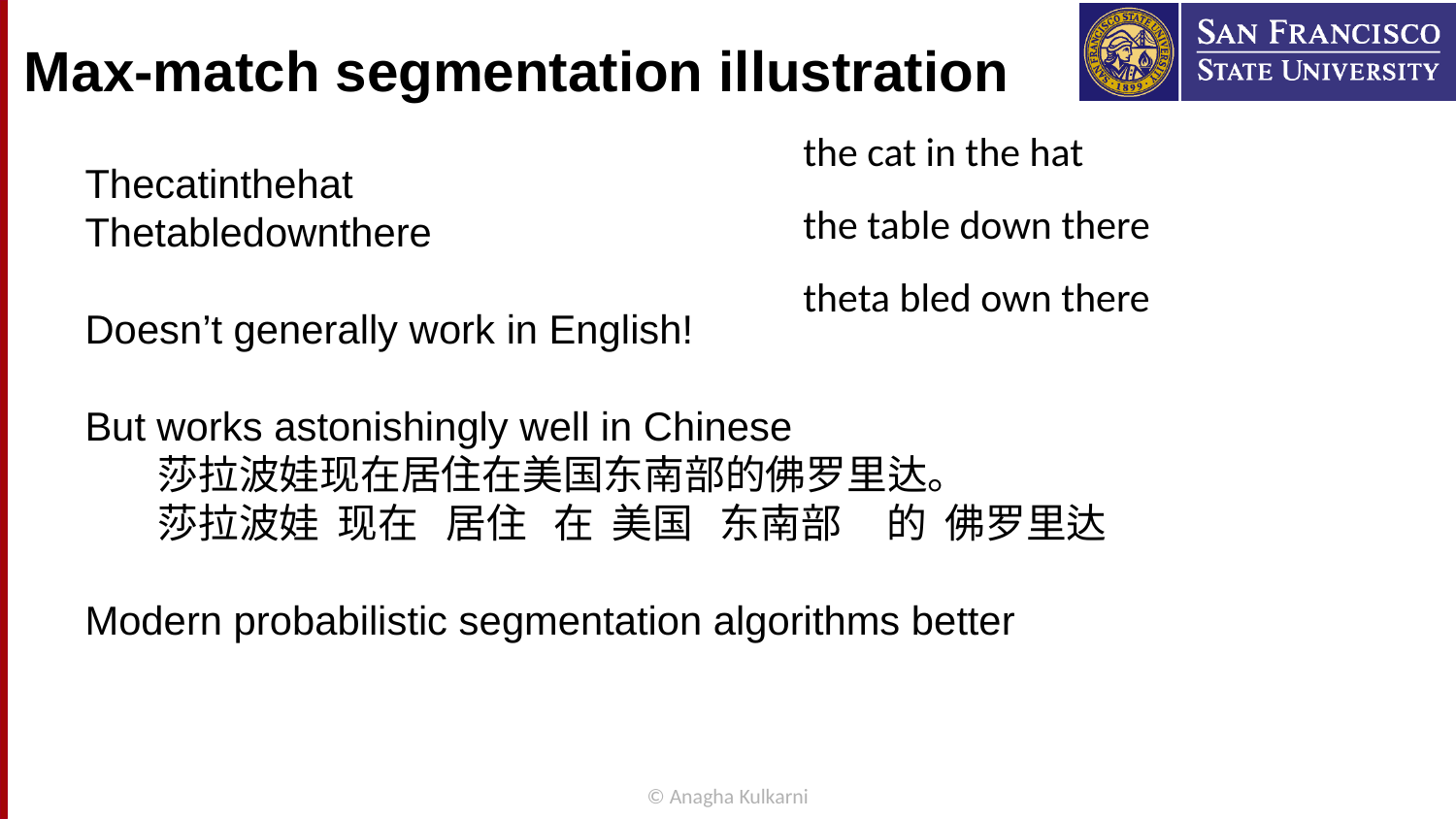

# Max-match segmentation illustration
the cat in the hat
Thecatinthehat
Thetabledownthere

Doesn’t generally work in English!

But works astonishingly well in Chinese
莎拉波娃现在居住在美国东南部的佛罗里达。
莎拉波娃  现在   居住   在  美国   东南部     的  佛罗里达

Modern probabilistic segmentation algorithms better
the table down there
theta bled own there
© Anagha Kulkarni